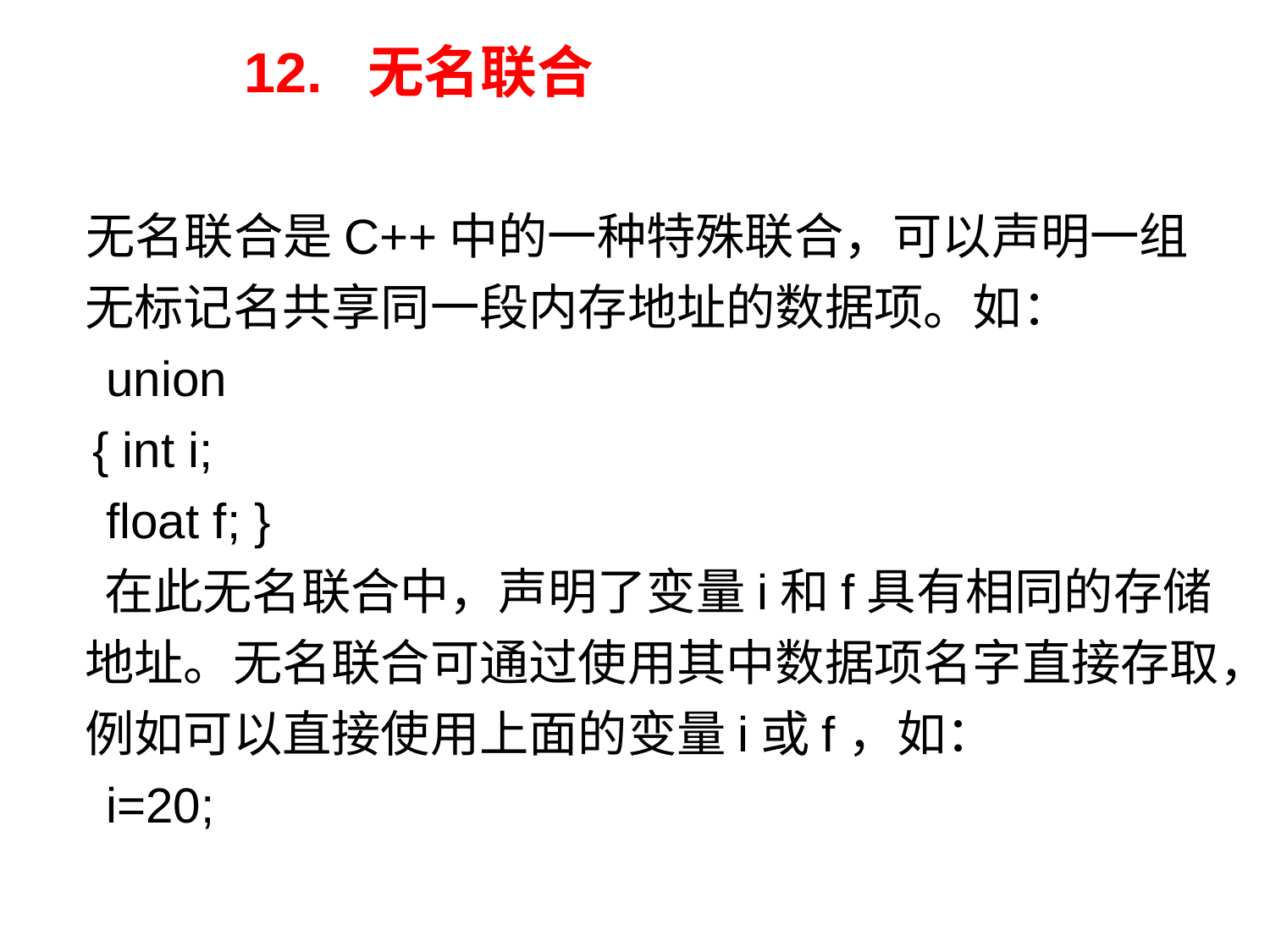

12.  无名联合
    无名联合是C++中的一种特殊联合，可以声明一组无标记名共享同一段内存地址的数据项。如：
     union
    { int i;
     float f; }
     在此无名联合中，声明了变量i和f具有相同的存储地址。无名联合可通过使用其中数据项名字直接存取，例如可以直接使用上面的变量i或f，如：
     i=20;